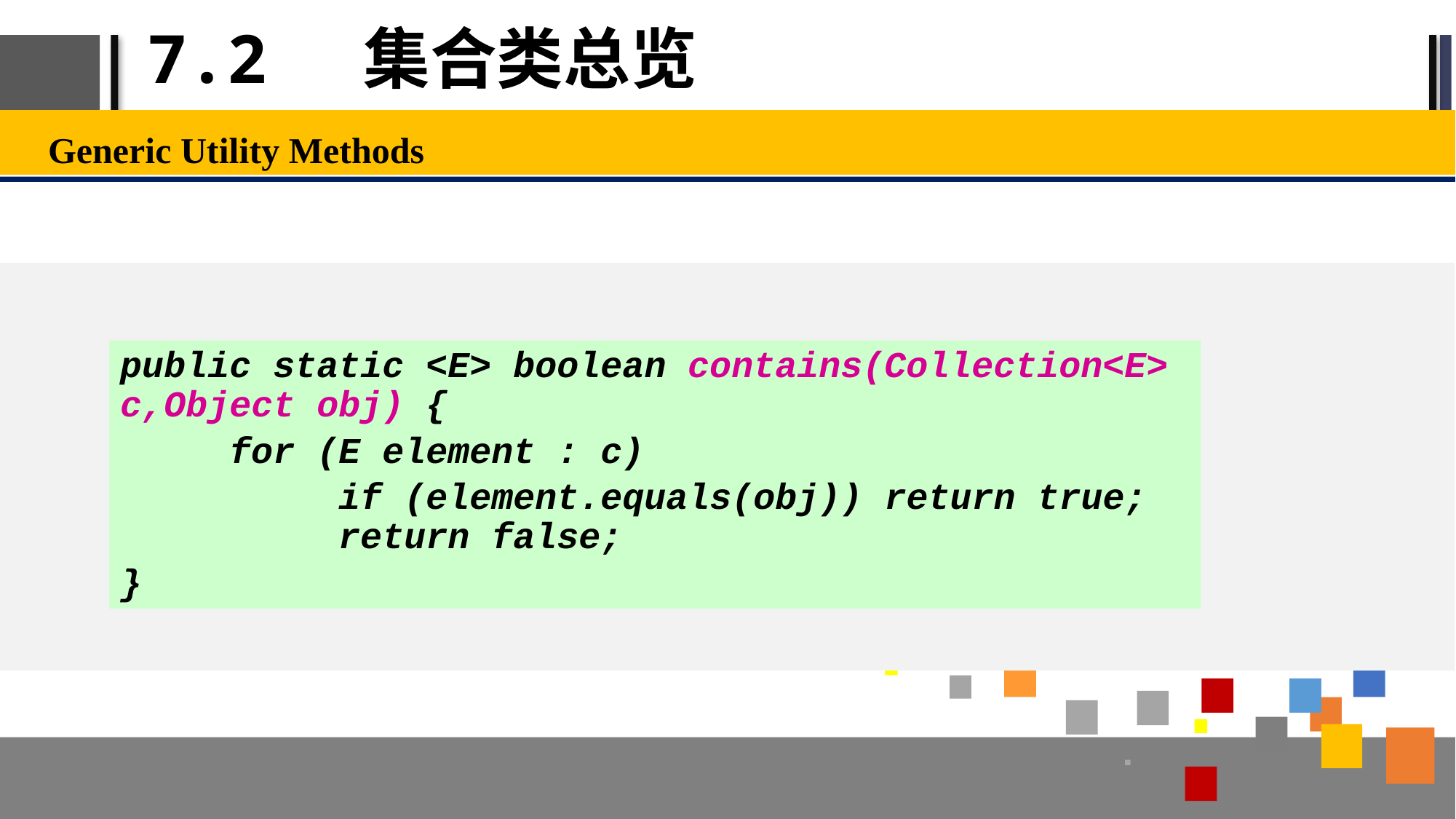

# 7.2  集合类总览

Generic Utility Methods

public static <E> boolean contains(Collection<E> c,Object obj) {
	for (E element : c)
		if (element.equals(obj)) return true; 		return false;
}